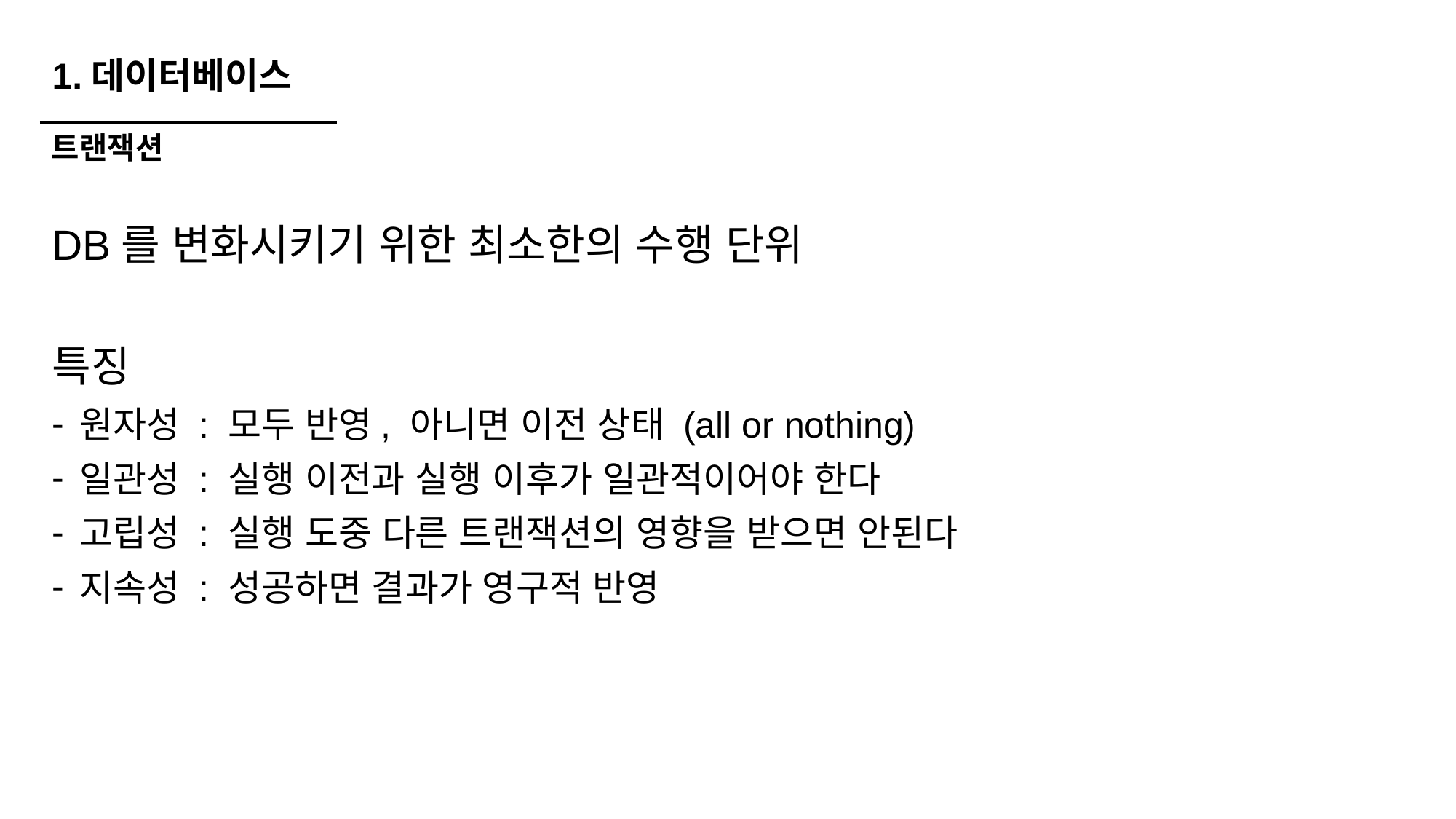

# 1.데이터베이스
트랜잭션
DB를 변화시키기 위한 최소한의 수행 단위

특징
원자성 : 모두 반영, 아니면 이전 상태 (all or nothing)
일관성 : 실행 이전과 실행 이후가 일관적이어야 한다
고립성 : 실행 도중 다른 트랜잭션의 영향을 받으면 안된다
지속성 : 성공하면 결과가 영구적 반영